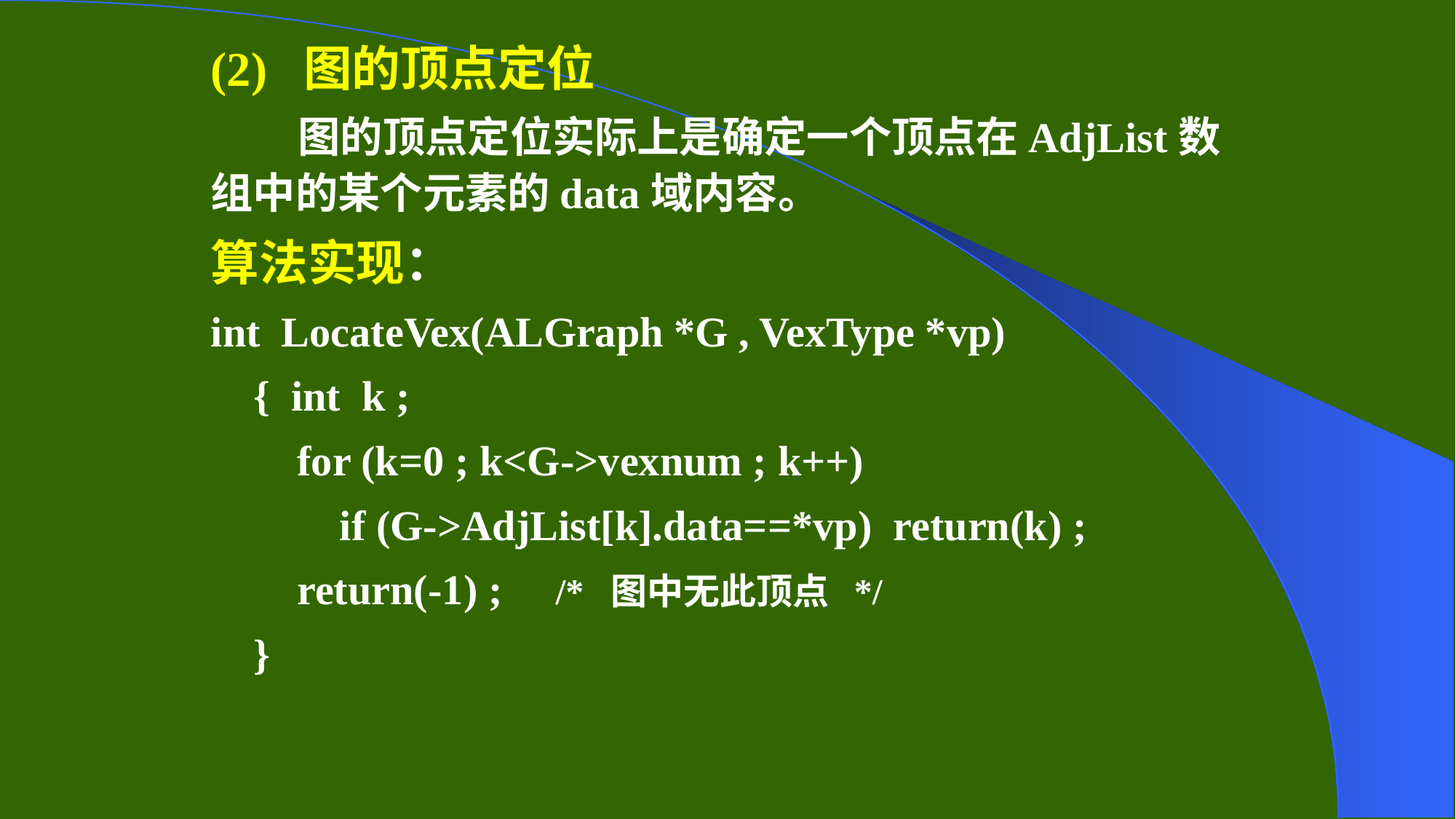

(2)  图的顶点定位
        图的顶点定位实际上是确定一个顶点在AdjList数组中的某个元素的data域内容。
算法实现：
int  LocateVex(ALGraph *G , VexType *vp)
{  int  k ;
for (k=0 ; k<G->vexnum ; k++)
if (G->AdjList[k].data==*vp)  return(k) ;
return(-1) ;     /*  图中无此顶点  */
}